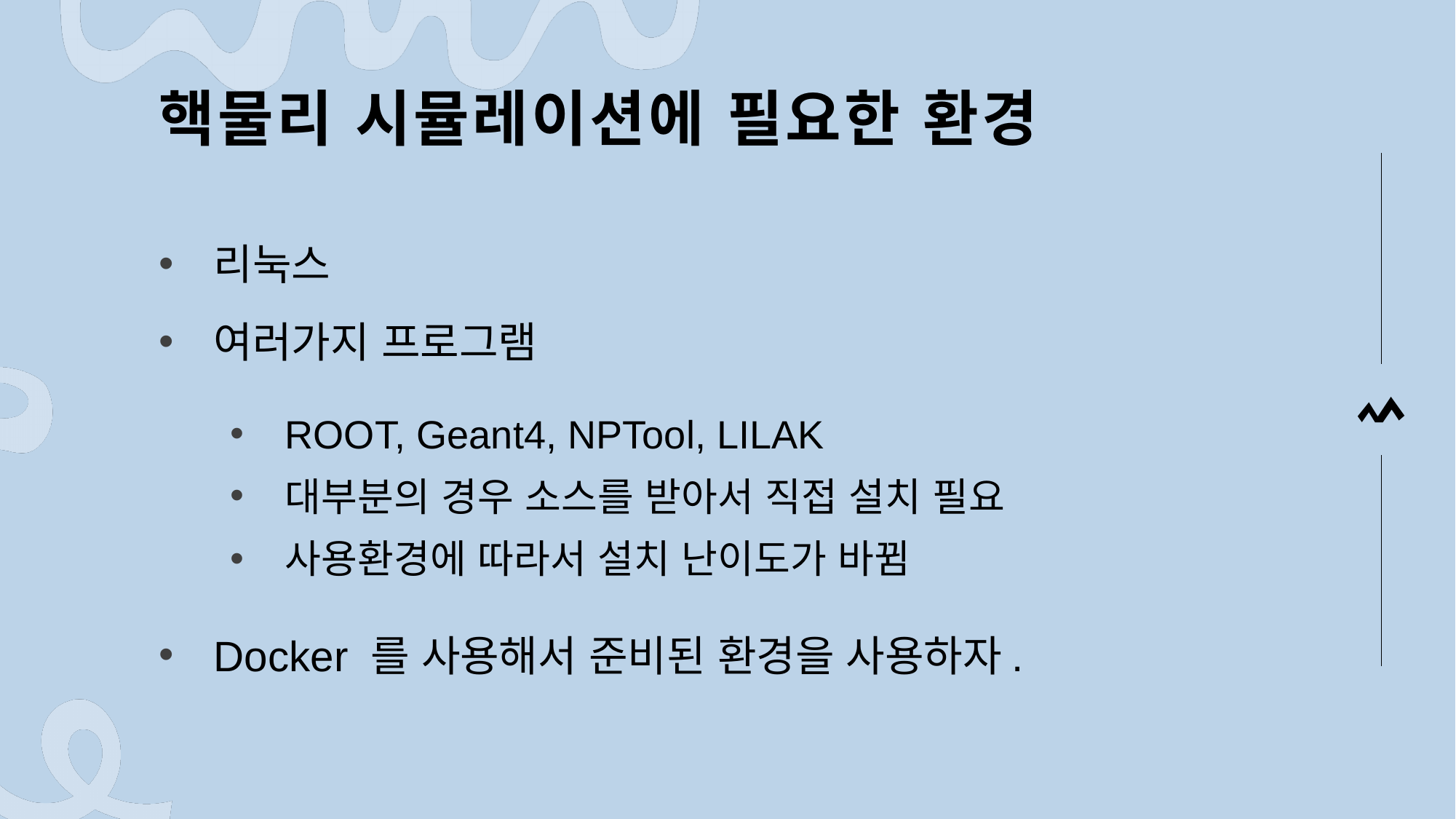

# 핵물리 시뮬레이션에 필요한 환경
리눅스
여러가지 프로그램
ROOT, Geant4, NPTool, LILAK
대부분의 경우 소스를 받아서 직접 설치 필요
사용환경에 따라서 설치 난이도가 바뀜
Docker 를 사용해서 준비된 환경을 사용하자.